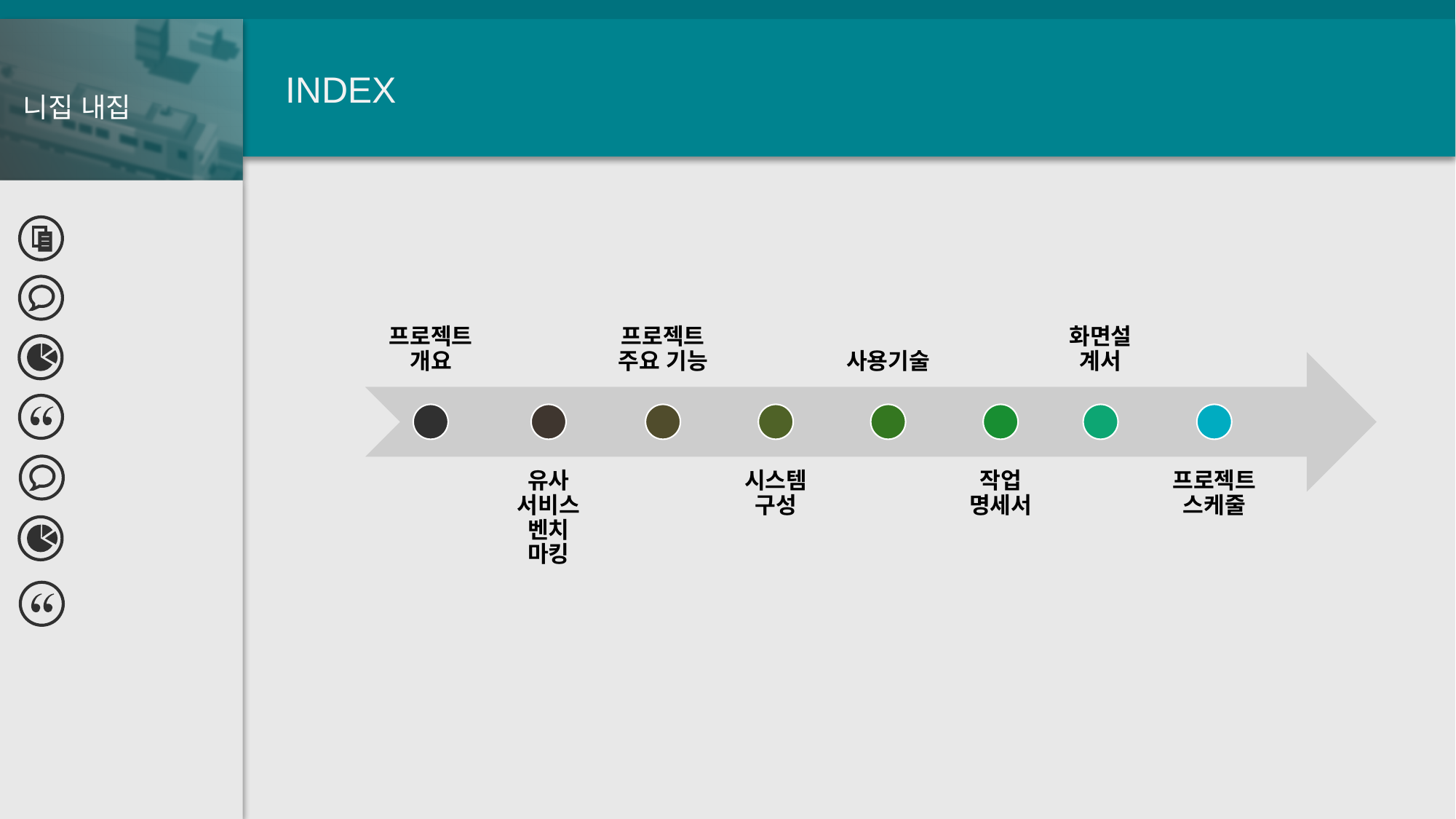

INDEX
프로젝트 개요
유사 서비스 벤치 마킹
프로젝트 주요 기능
시스템구성
사용기술
작업 명세서
화면설계서
프로젝트 스케줄